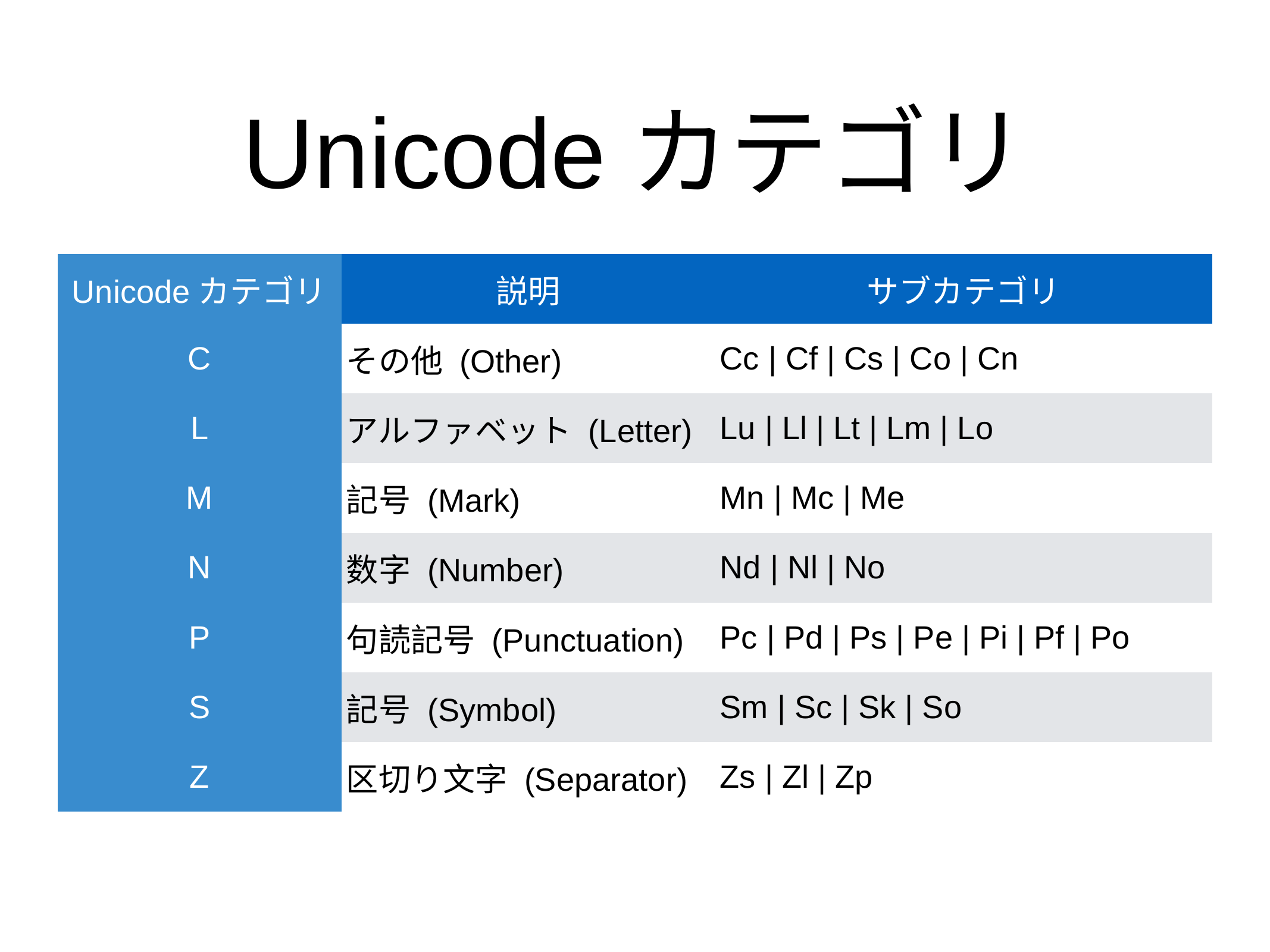

# Unicodeカテゴリ
| Unicodeカテゴリ | 説明 | サブカテゴリ |
| --- | --- | --- |
| C | その他 (Other) | Cc | Cf | Cs | Co | Cn |
| L | アルファベット (Letter) | Lu | Ll | Lt | Lm | Lo |
| M | 記号 (Mark) | Mn | Mc | Me |
| N | 数字 (Number) | Nd | Nl | No |
| P | 句読記号 (Punctuation) | Pc | Pd | Ps | Pe | Pi | Pf | Po |
| S | 記号 (Symbol) | Sm | Sc | Sk | So |
| Z | 区切り文字 (Separator) | Zs | Zl | Zp |